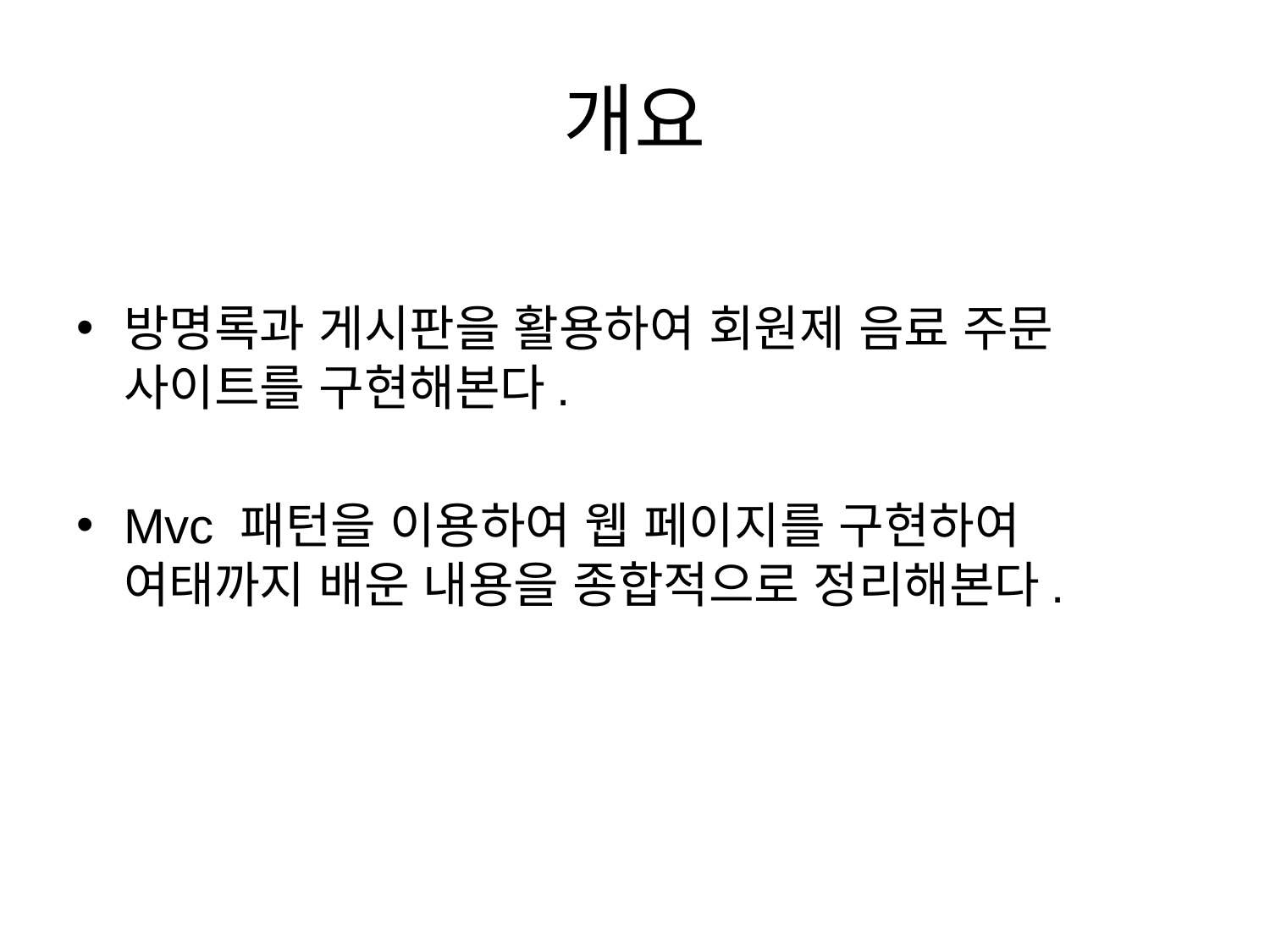

# 개요

방명록과 게시판을 활용하여 회원제 음료 주문 사이트를 구현해본다.

Mvc 패턴을 이용하여 웹 페이지를 구현하여 여태까지 배운 내용을 종합적으로 정리해본다.